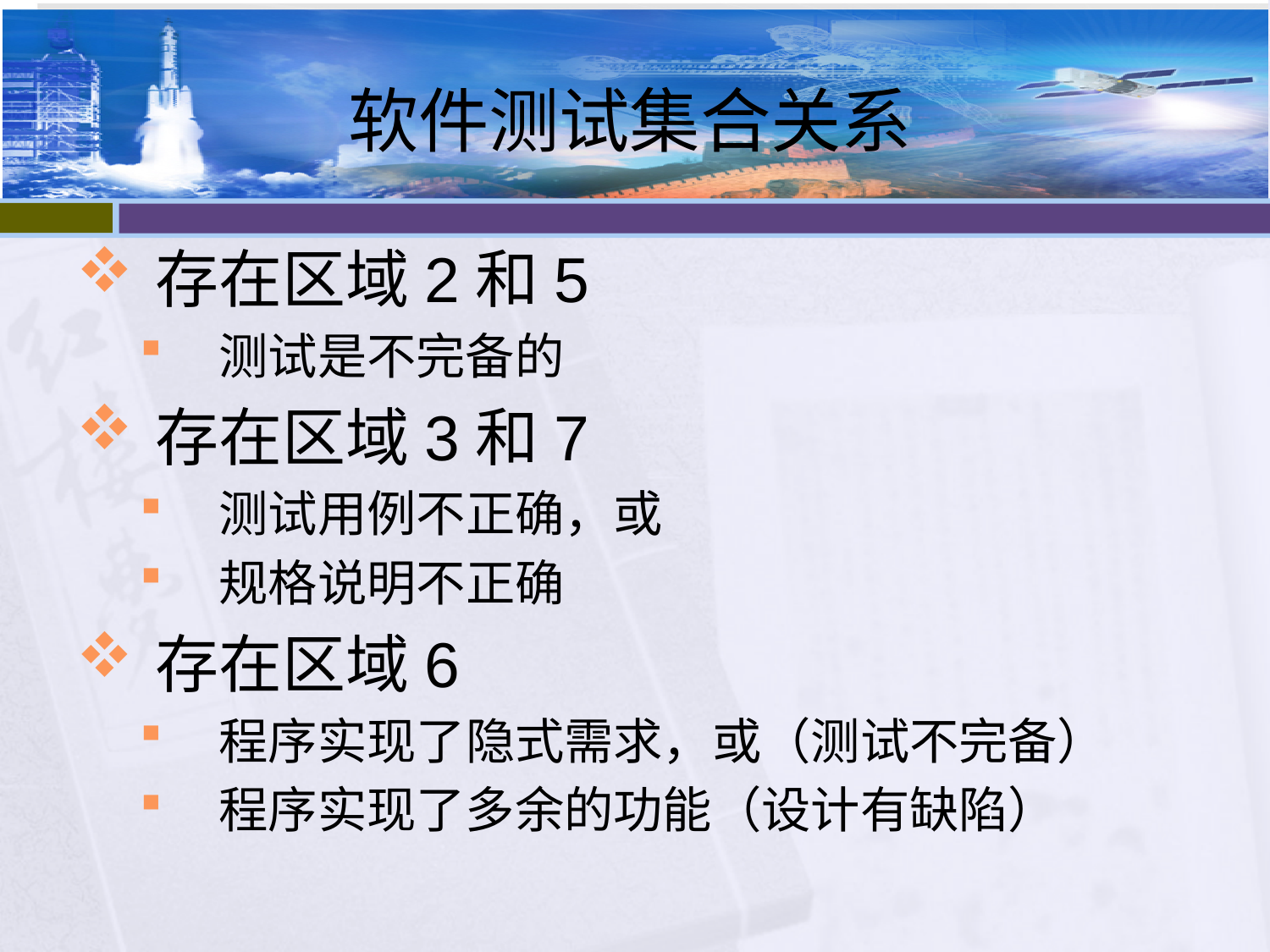

# 软件测试集合关系

存在区域2和5
测试是不完备的
存在区域3和7
测试用例不正确，或
规格说明不正确
存在区域6
程序实现了隐式需求，或（测试不完备）
程序实现了多余的功能（设计有缺陷）